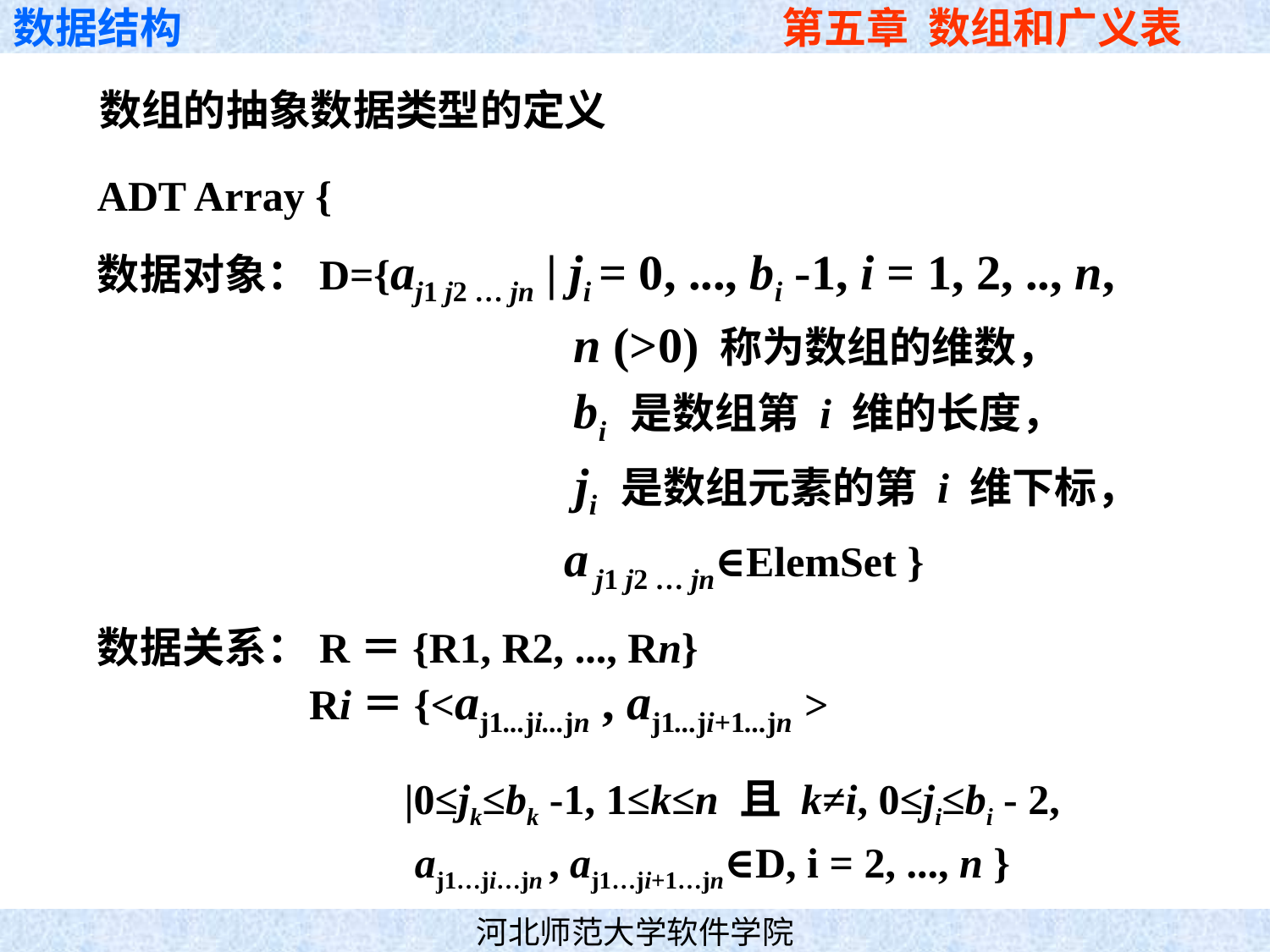

数组的抽象数据类型的定义
ADT Array {
数据对象：D={aj1 j2 … jn | ji = 0, ..., bi -1, i = 1, 2, .., n,
                                             n (>0) 称为数组的维数，
                                             bi 是数组第 i 维的长度，
                                             ji 是数组元素的第 i 维下标，
                                      a j1 j2 … jn∈ElemSet }
数据关系：R＝{R1, R2, ..., Rn}
                    Ri＝{<aj1...ji...jn , aj1...ji+1...jn >
                             |0≤jk≤bk -1, 1≤k≤n 且 k≠i, 0≤ji≤bi - 2,
                              aj1…ji…jn , aj1…ji+1…jn∈D, i = 2, ..., n }